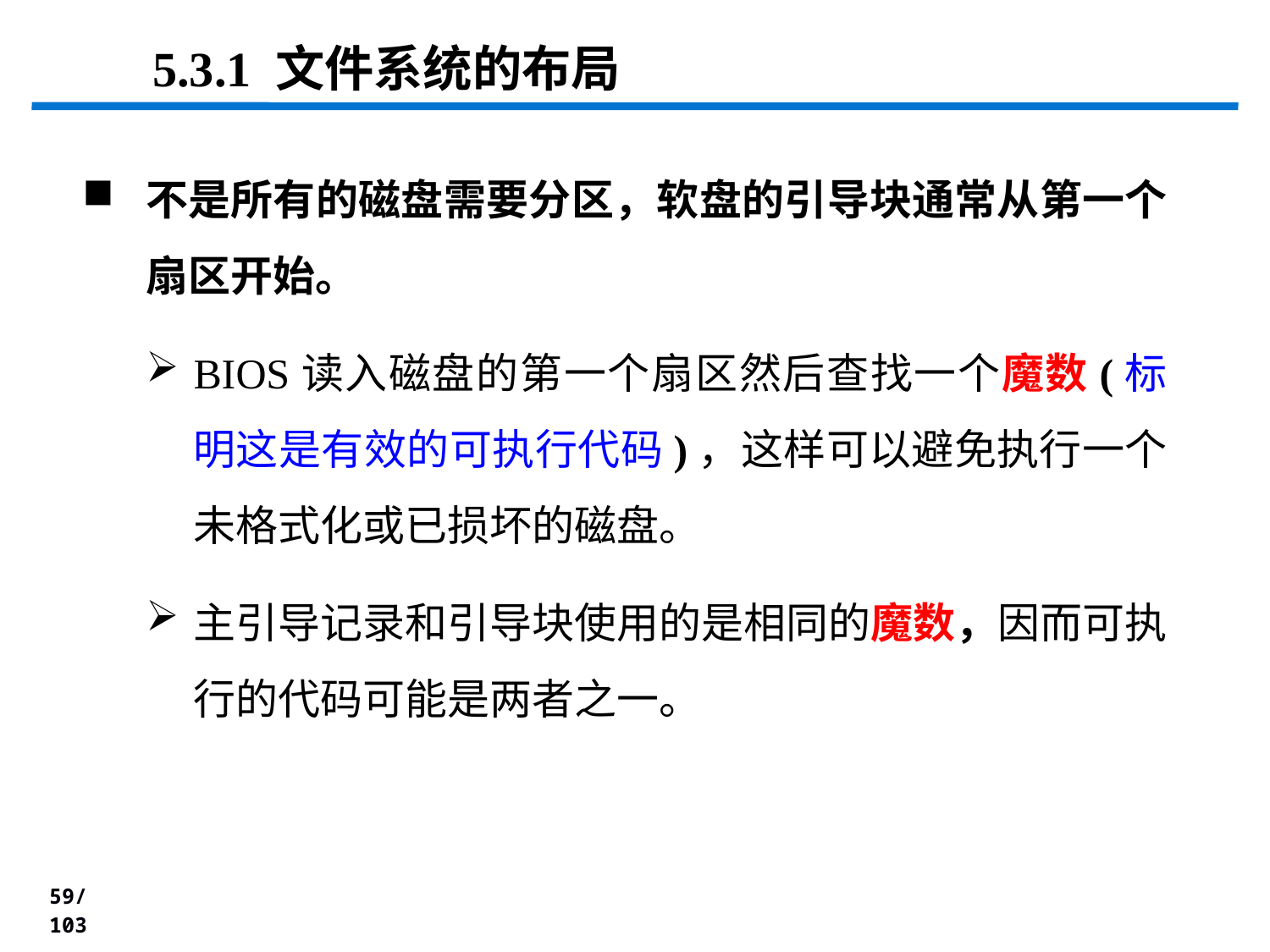

5.3.1 文件系统的布局
不是所有的磁盘需要分区，软盘的引导块通常从第一个扇区开始。
BIOS读入磁盘的第一个扇区然后查找一个魔数(标明这是有效的可执行代码)，这样可以避免执行一个未格式化或已损坏的磁盘。
主引导记录和引导块使用的是相同的魔数，因而可执行的代码可能是两者之一。